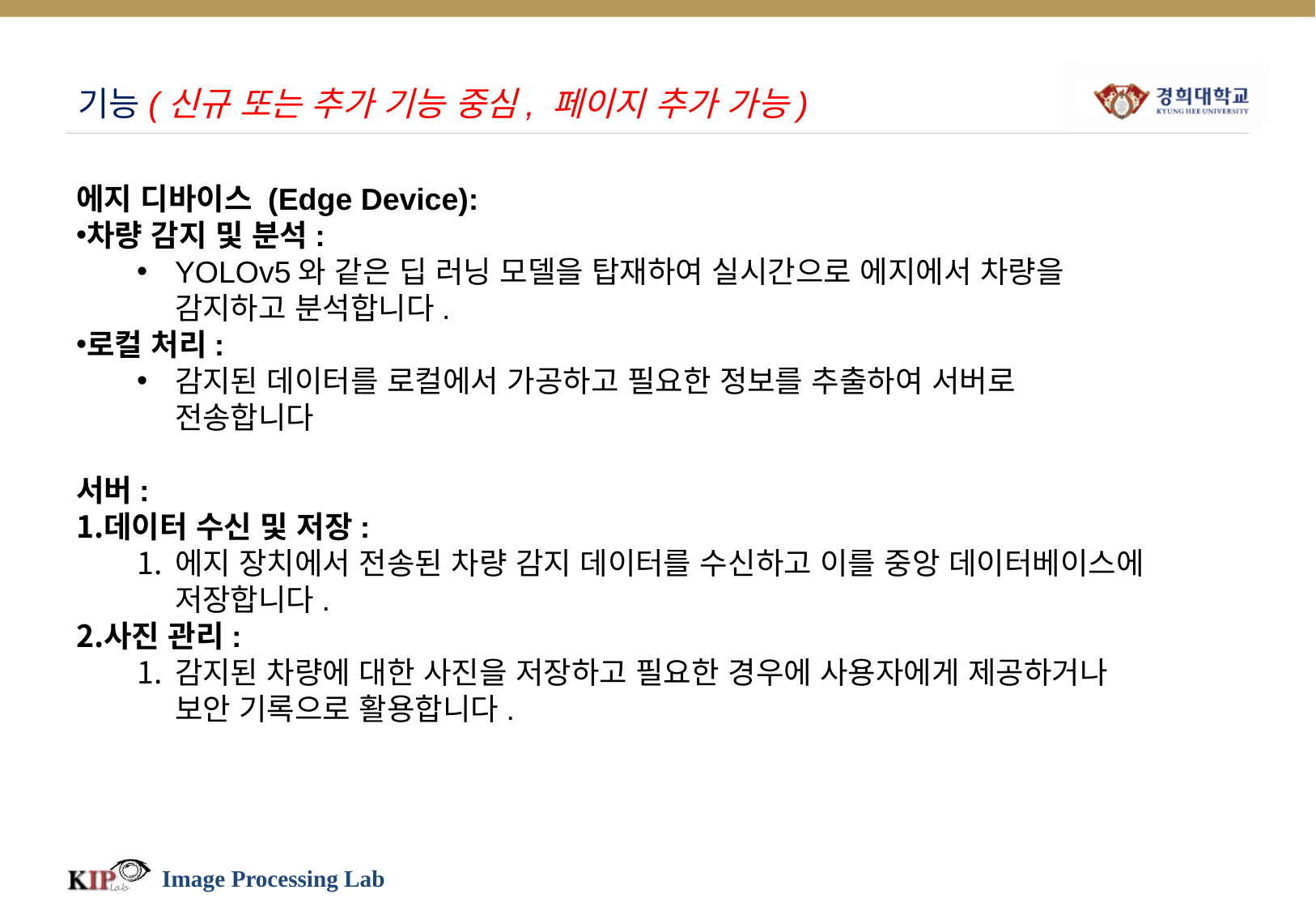

# 기능(신규 또는 추가 기능 중심, 페이지 추가 가능)
에지 디바이스 (Edge Device):
차량 감지 및 분석:
YOLOv5와 같은 딥 러닝 모델을 탑재하여 실시간으로 에지에서 차량을 감지하고 분석합니다.
로컬 처리:
감지된 데이터를 로컬에서 가공하고 필요한 정보를 추출하여 서버로 전송합니다

서버:
데이터 수신 및 저장:
에지 장치에서 전송된 차량 감지 데이터를 수신하고 이를 중앙 데이터베이스에 저장합니다.
사진 관리:
감지된 차량에 대한 사진을 저장하고 필요한 경우에 사용자에게 제공하거나 보안 기록으로 활용합니다.

Image Processing Lab